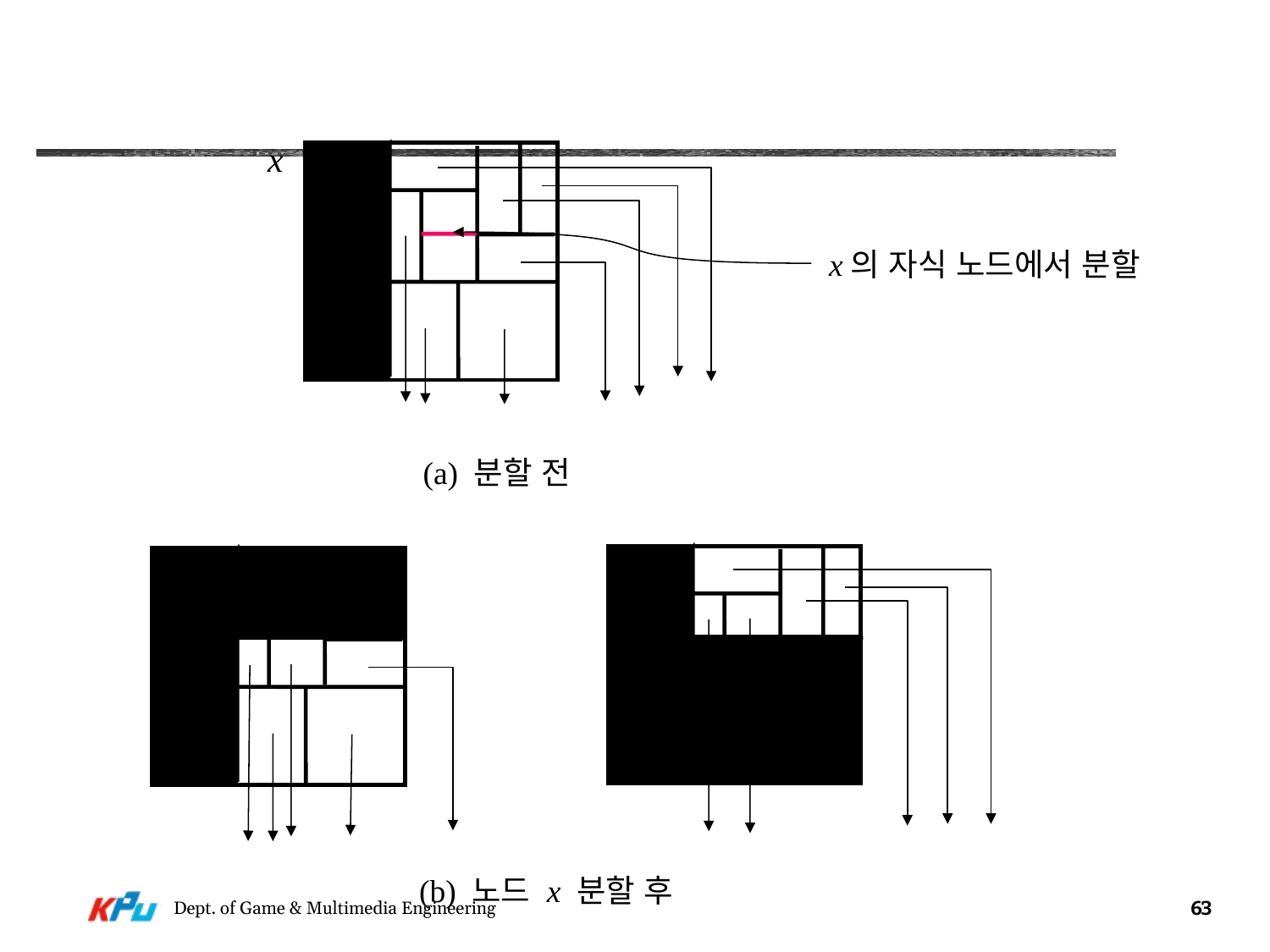

#
x

x의 자식 노드에서 분할

(a) 분할 전

(b) 노드 x 분할 후

Dept. of Game & Multimedia Engineering
63